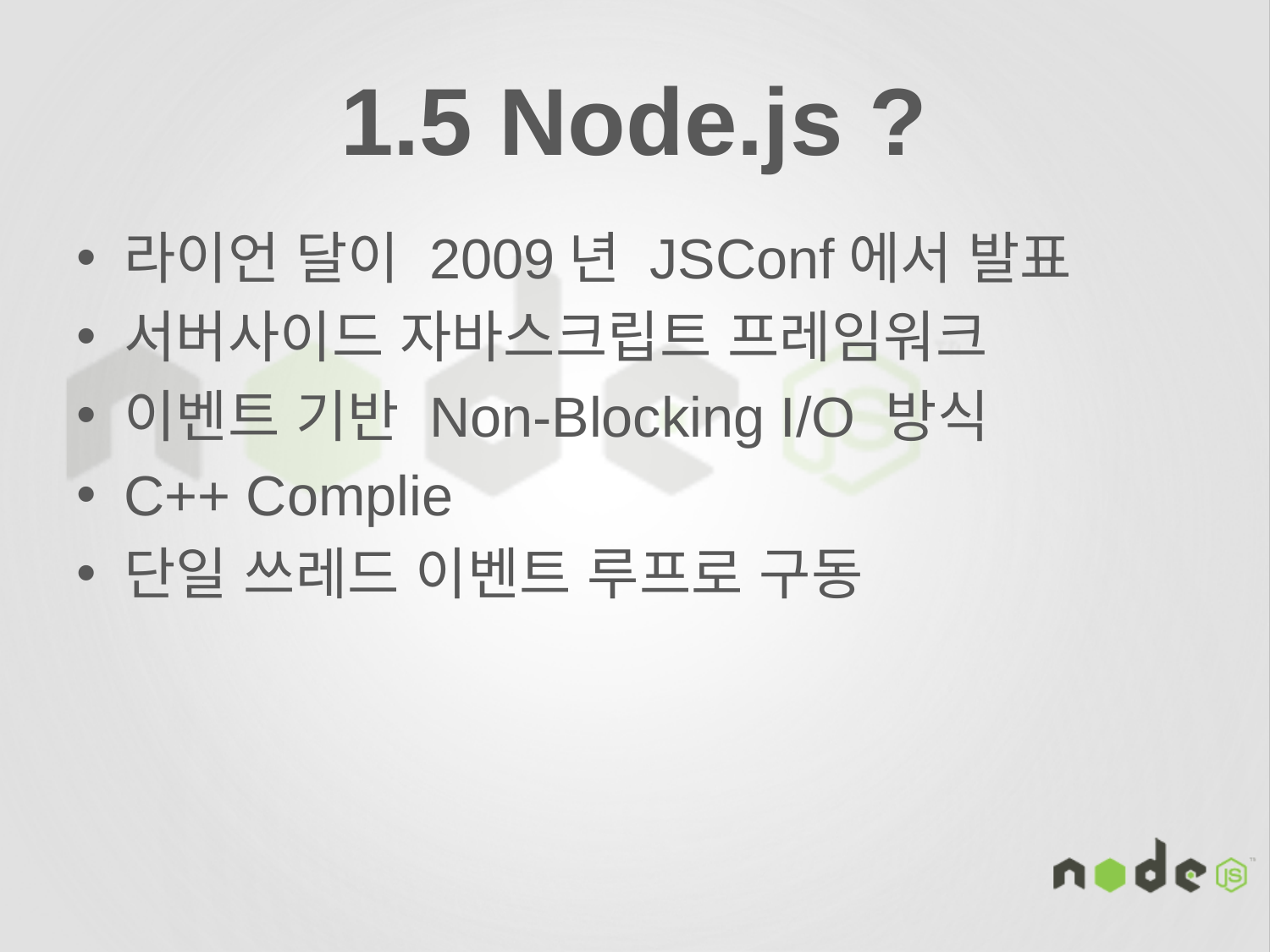

# 1.5 Node.js ?
라이언 달이 2009년 JSConf에서 발표
서버사이드 자바스크립트 프레임워크
이벤트 기반 Non-Blocking I/O 방식
C++ Complie
단일 쓰레드 이벤트 루프로 구동